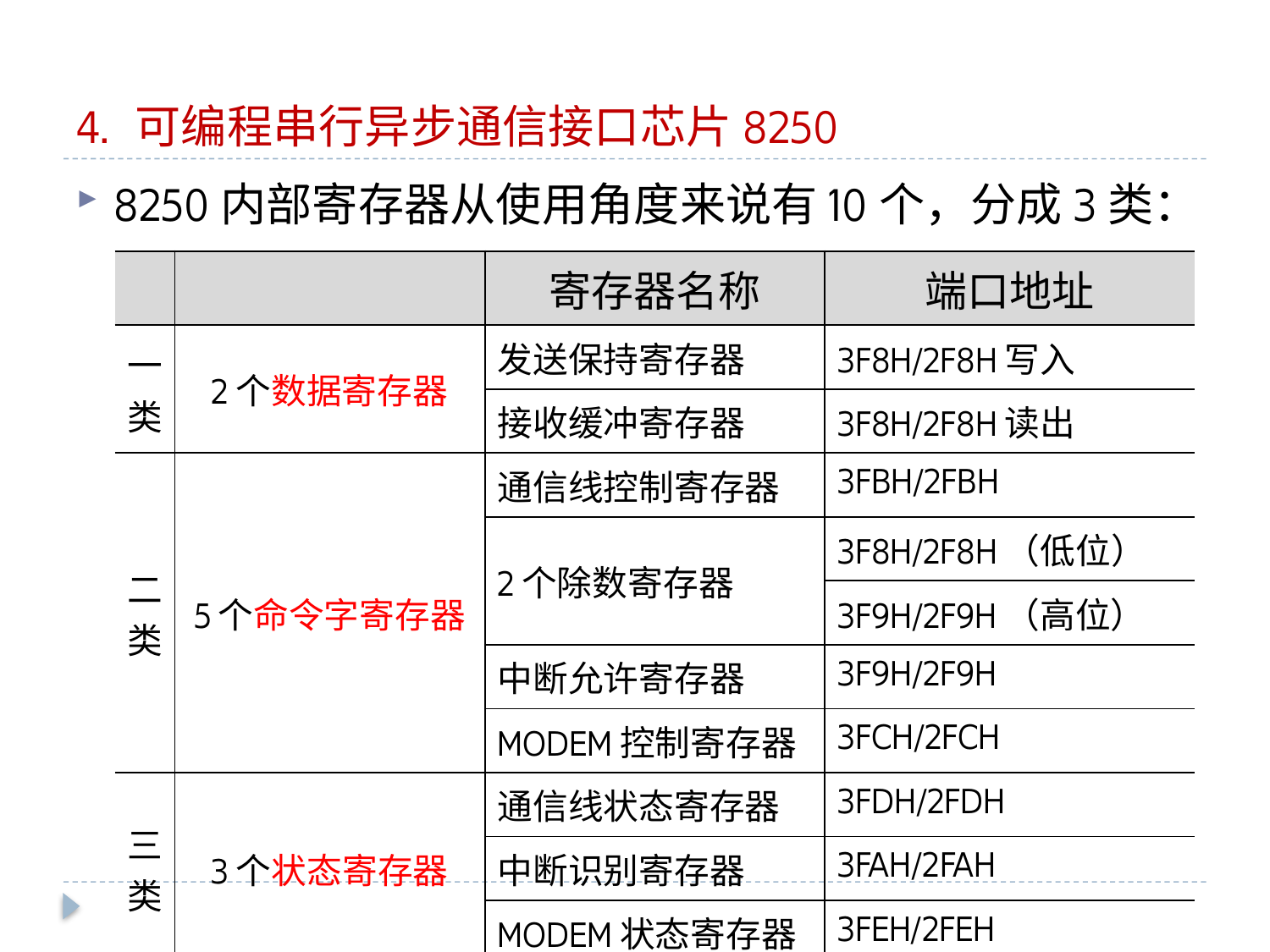

# 4. 可编程串行异步通信接口芯片8250
8250内部寄存器从使用角度来说有10个，分成3类：
|  |  | 寄存器名称 | 端口地址 |
| --- | --- | --- | --- |
| 一类 | 2个数据寄存器 | 发送保持寄存器 | 3F8H/2F8H写入 |
|  |  | 接收缓冲寄存器 | 3F8H/2F8H读出 |
| 二类 | 5个命令字寄存器 | 通信线控制寄存器 | 3FBH/2FBH |
|  |  | 2个除数寄存器 | 3F8H/2F8H（低位） |
|  |  |  | 3F9H/2F9H（高位） |
|  |  | 中断允许寄存器 | 3F9H/2F9H |
|  |  | MODEM控制寄存器 | 3FCH/2FCH |
| 三类 | 3个状态寄存器 | 通信线状态寄存器 | 3FDH/2FDH |
|  |  | 中断识别寄存器 | 3FAH/2FAH |
|  |  | MODEM状态寄存器 | 3FEH/2FEH |